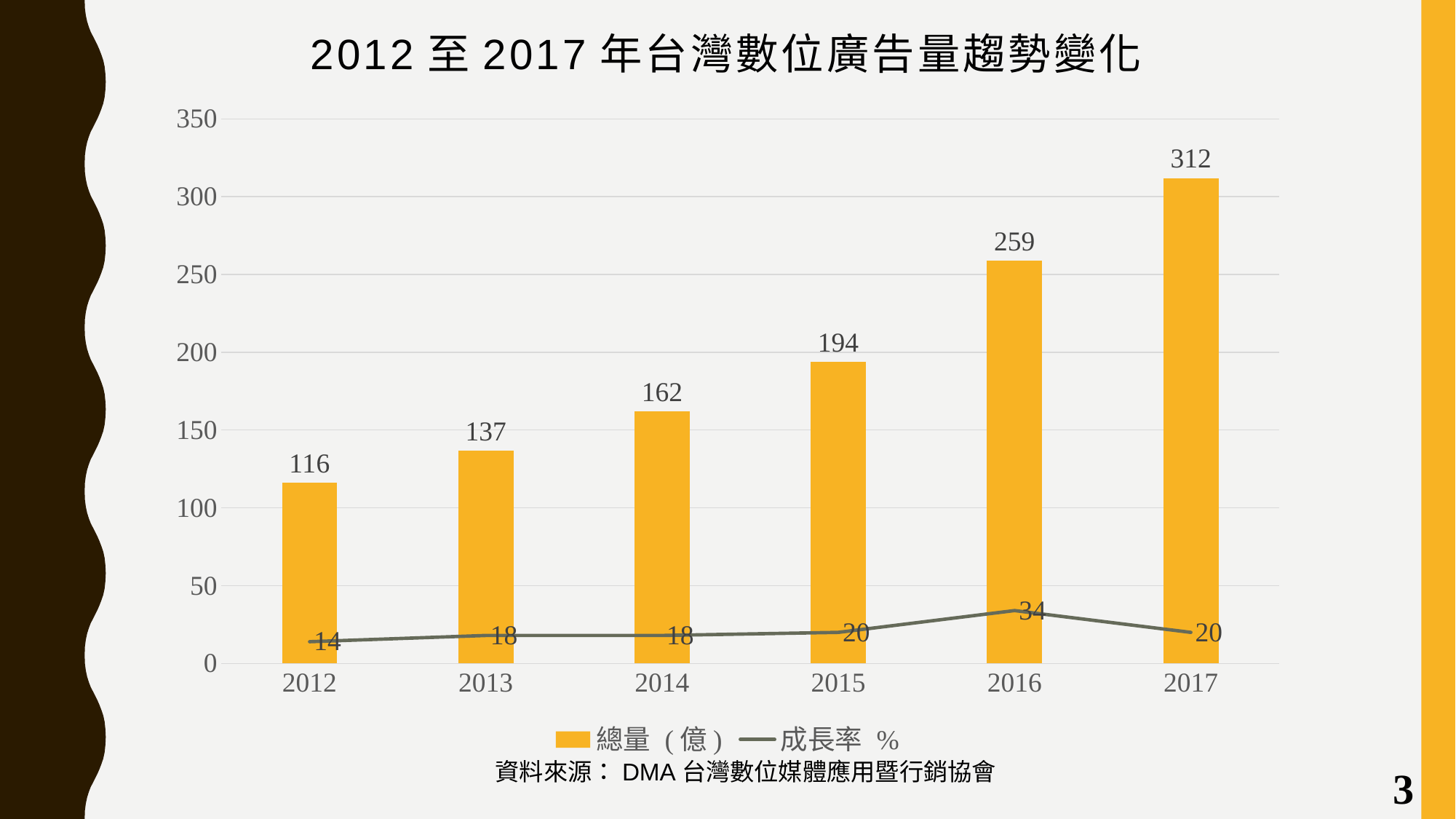

2012至2017年台灣數位廣告量趨勢變化

### Chart

| Category | 總量 (億) | 成長率 % |
|---|---|---|
| 2012 | 116.0 | 14.0 |
| 2013 | 137.0 | 18.0 |
| 2014 | 162.0 | 18.0 |
| 2015 | 194.0 | 20.0 |
| 2016 | 259.0 | 34.0 |
| 2017 | 312.0 | 20.0 |
資料來源：DMA台灣數位媒體應用暨行銷協會
3